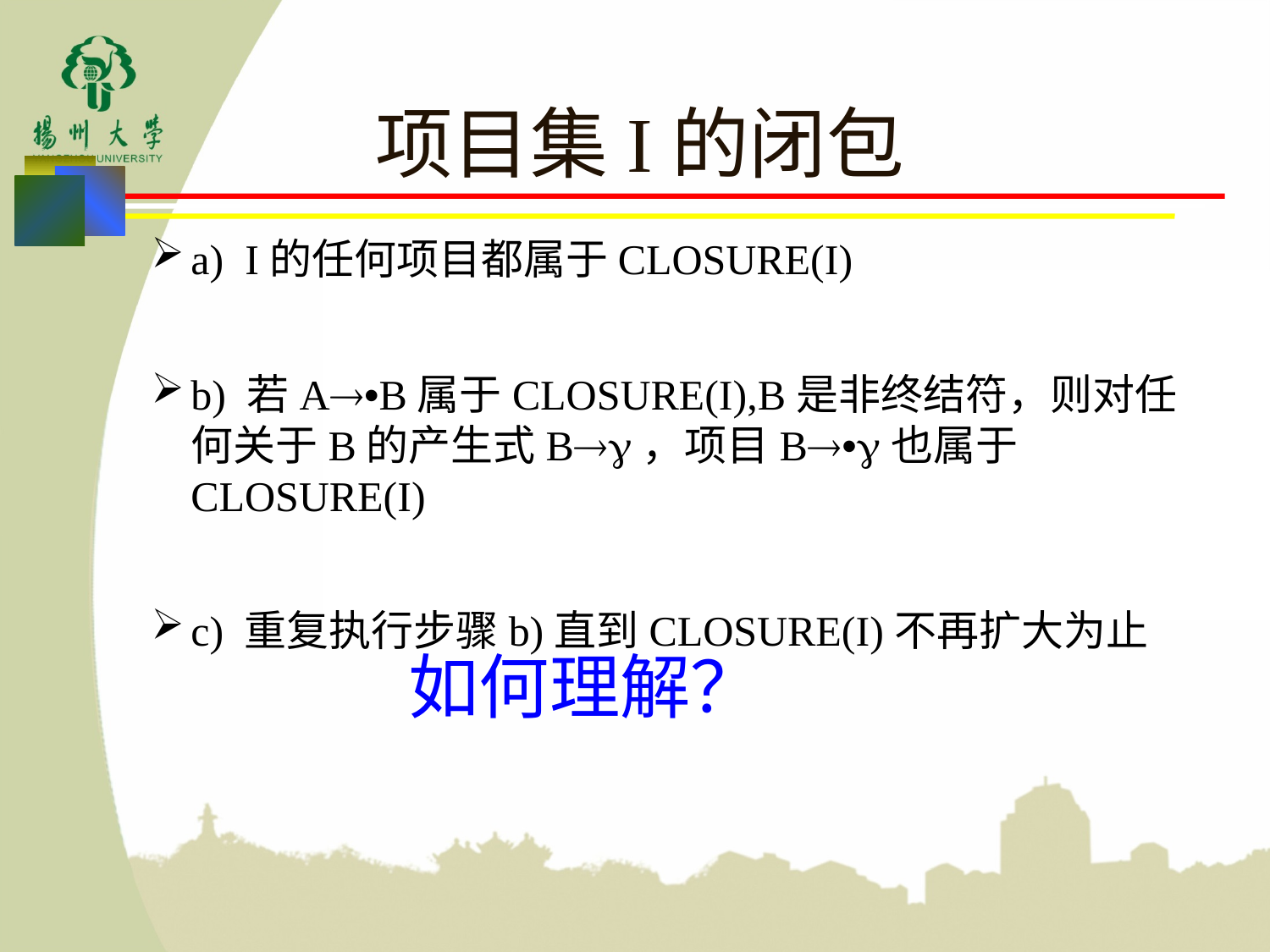

# 项目集I的闭包
a)  I的任何项目都属于CLOSURE(I)

b) 若A→•B属于CLOSURE(I),B是非终结符，则对任何关于B的产生式B→γ，项目B→•γ也属于CLOSURE(I)

c) 重复执行步骤b)直到CLOSURE(I)不再扩大为止
如何理解？

47